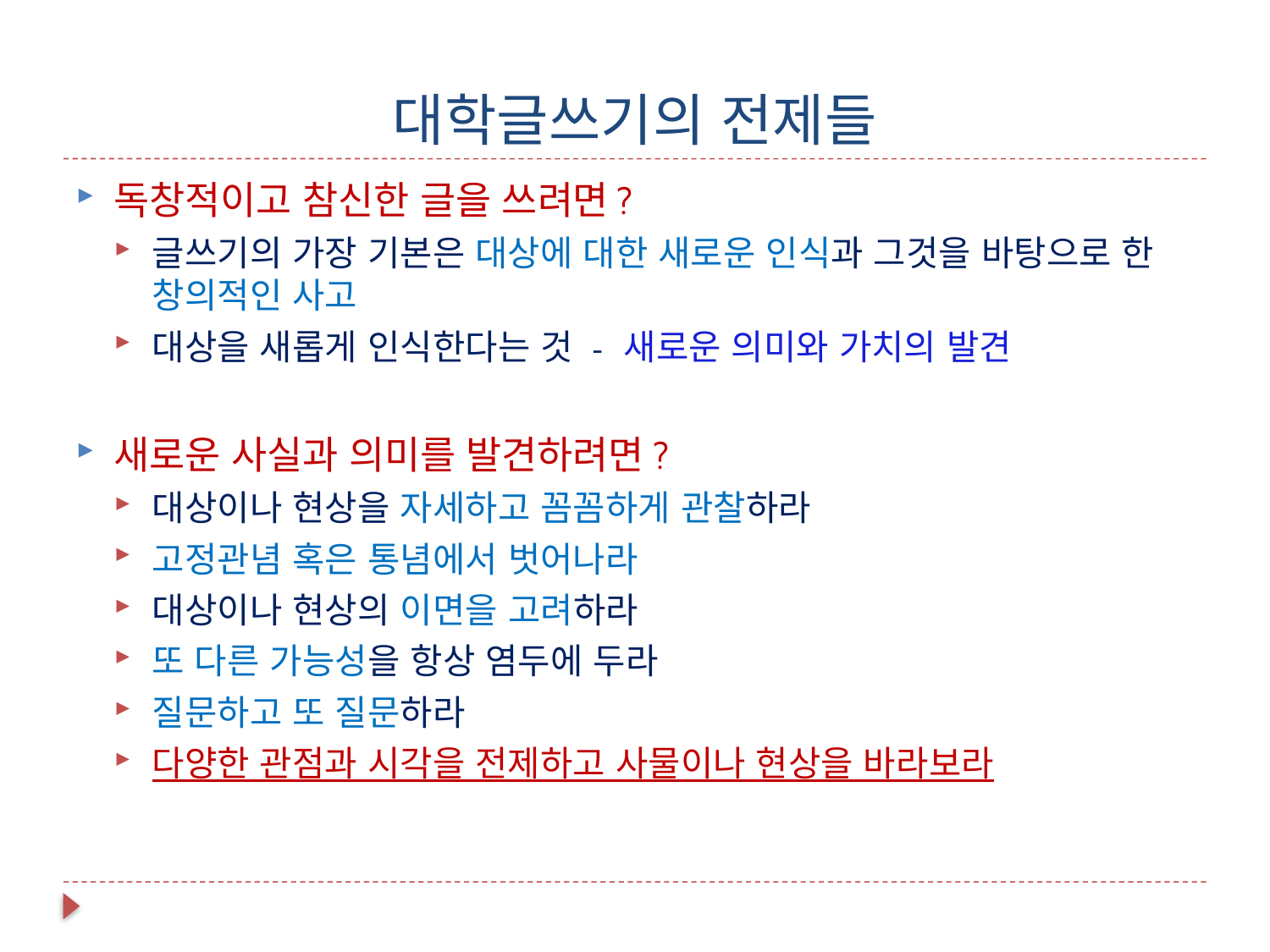

# 대학글쓰기의 전제들
독창적이고 참신한 글을 쓰려면?
글쓰기의 가장 기본은 대상에 대한 새로운 인식과 그것을 바탕으로 한 창의적인 사고
대상을 새롭게 인식한다는 것 - 새로운 의미와 가치의 발견

새로운 사실과 의미를 발견하려면?
대상이나 현상을 자세하고 꼼꼼하게 관찰하라
고정관념 혹은 통념에서 벗어나라
대상이나 현상의 이면을 고려하라
또 다른 가능성을 항상 염두에 두라
질문하고 또 질문하라
다양한 관점과 시각을 전제하고 사물이나 현상을 바라보라